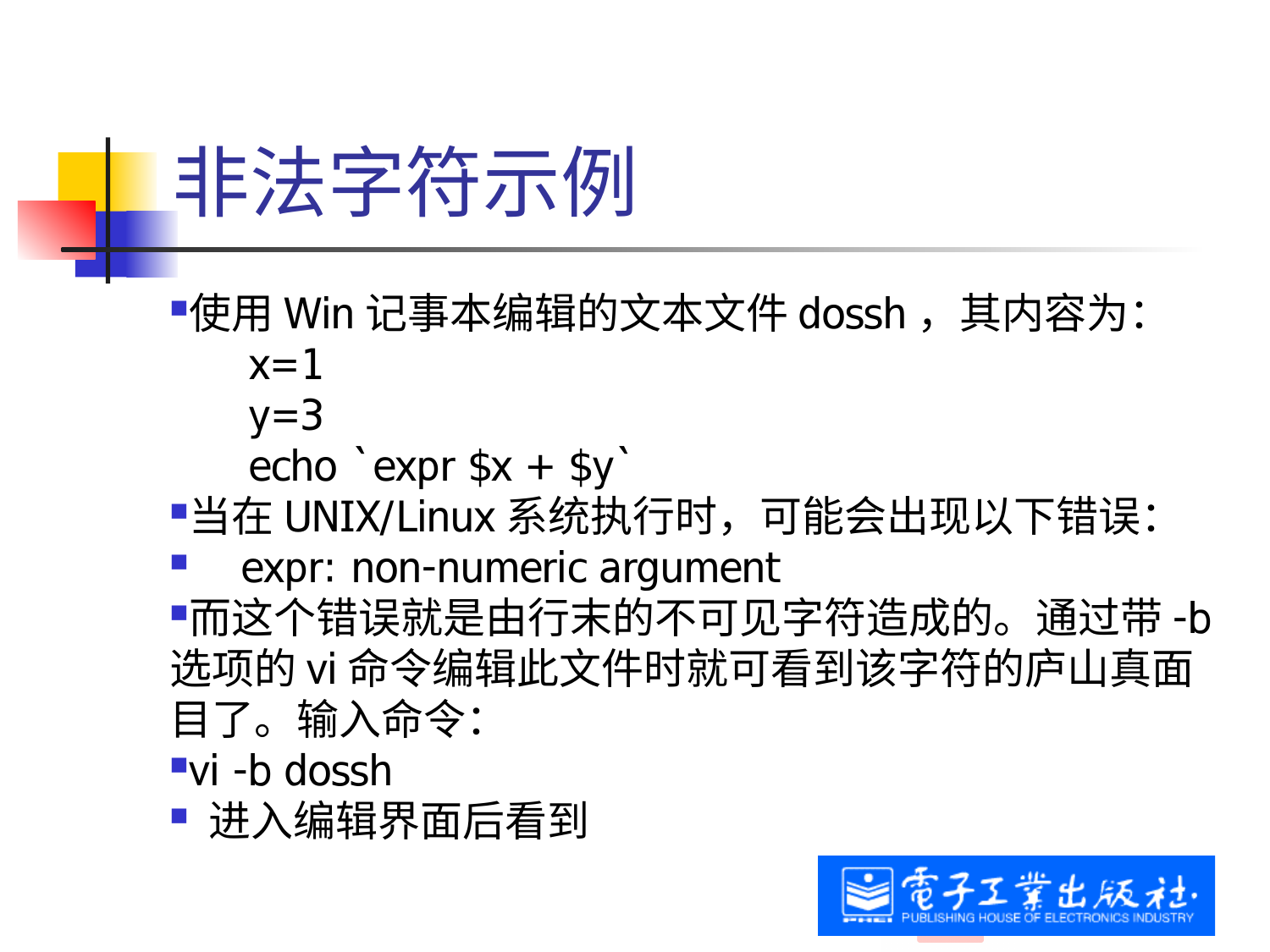

# 非法字符示例
使用Win记事本编辑的文本文件dossh，其内容为：
	x=1
	y=3
	echo `expr $x + $y`
当在UNIX/Linux系统执行时，可能会出现以下错误：
    expr: non-numeric argument
而这个错误就是由行末的不可见字符造成的。通过带-b选项的vi命令编辑此文件时就可看到该字符的庐山真面目了。输入命令：
vi -b dossh
 进入编辑界面后看到